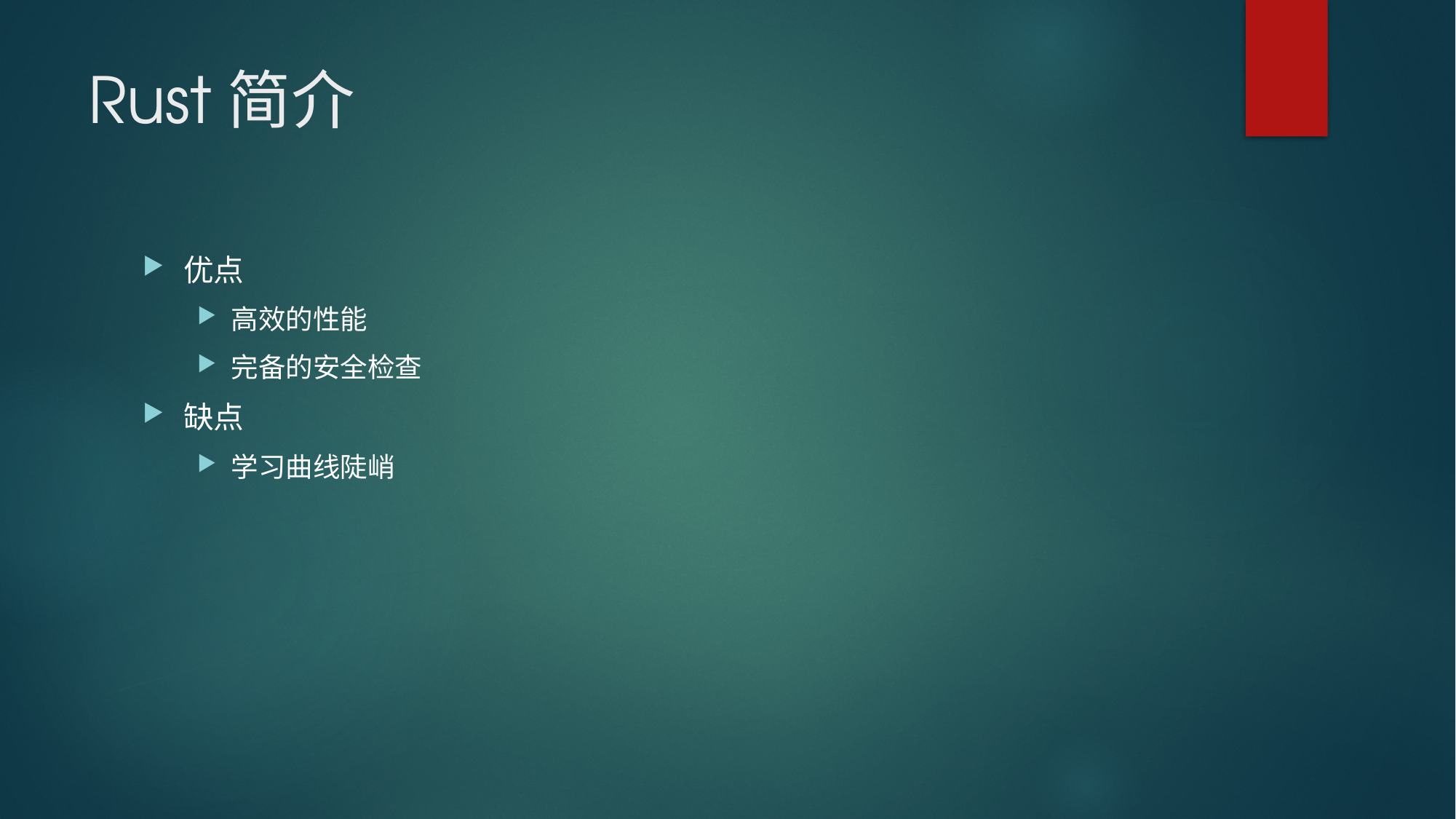

# Rust简介
优点
高效的性能
完备的安全检查
缺点
学习曲线陡峭